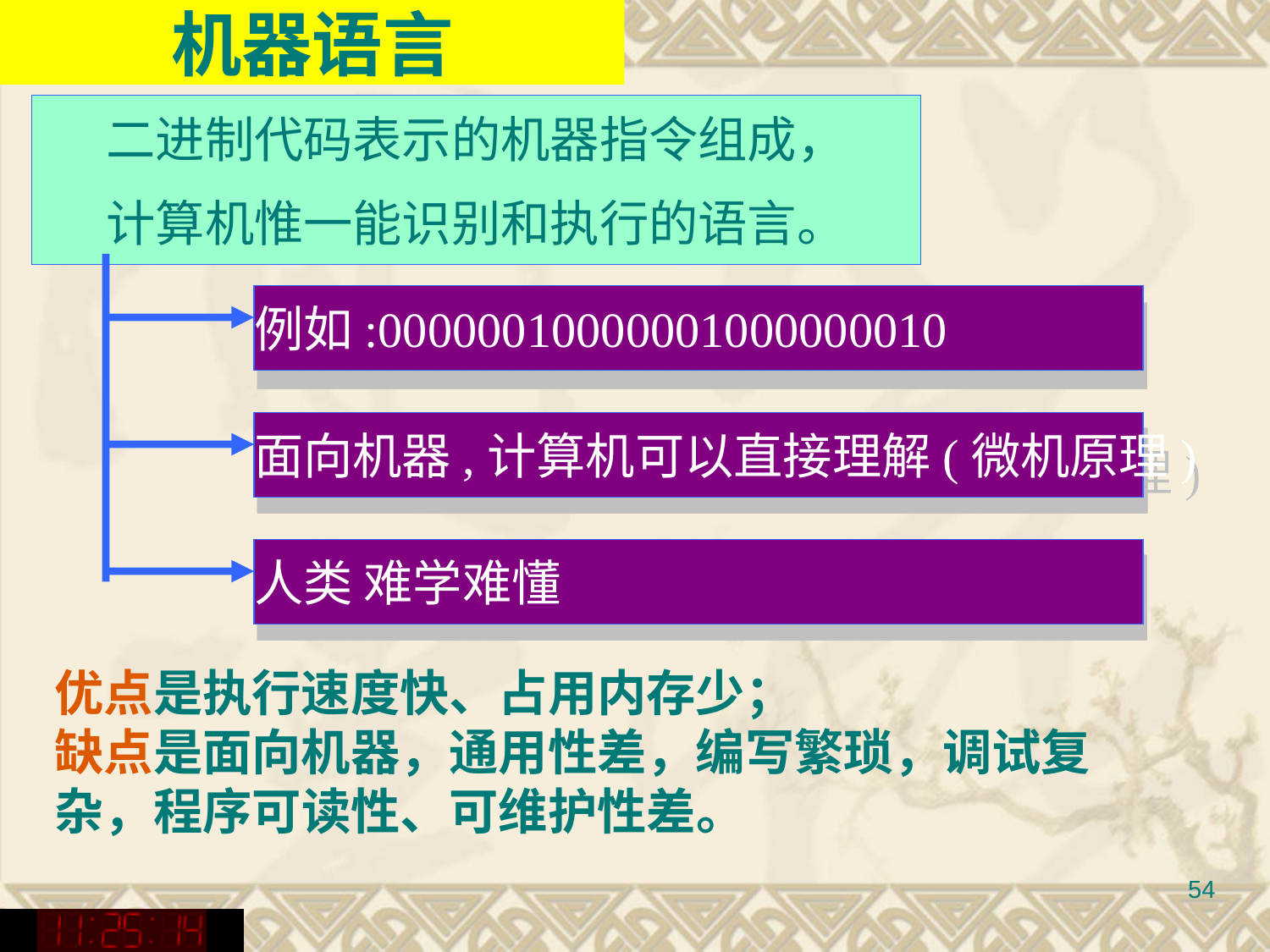

机器语言
二进制代码表示的机器指令组成，
计算机惟一能识别和执行的语言。

例如:00000010000001000000010

面向机器,计算机可以直接理解(微机原理)

人类 难学难懂

优点是执行速度快、占用内存少；
缺点是面向机器，通用性差，编写繁琐，调试复杂，程序可读性、可维护性差。
54